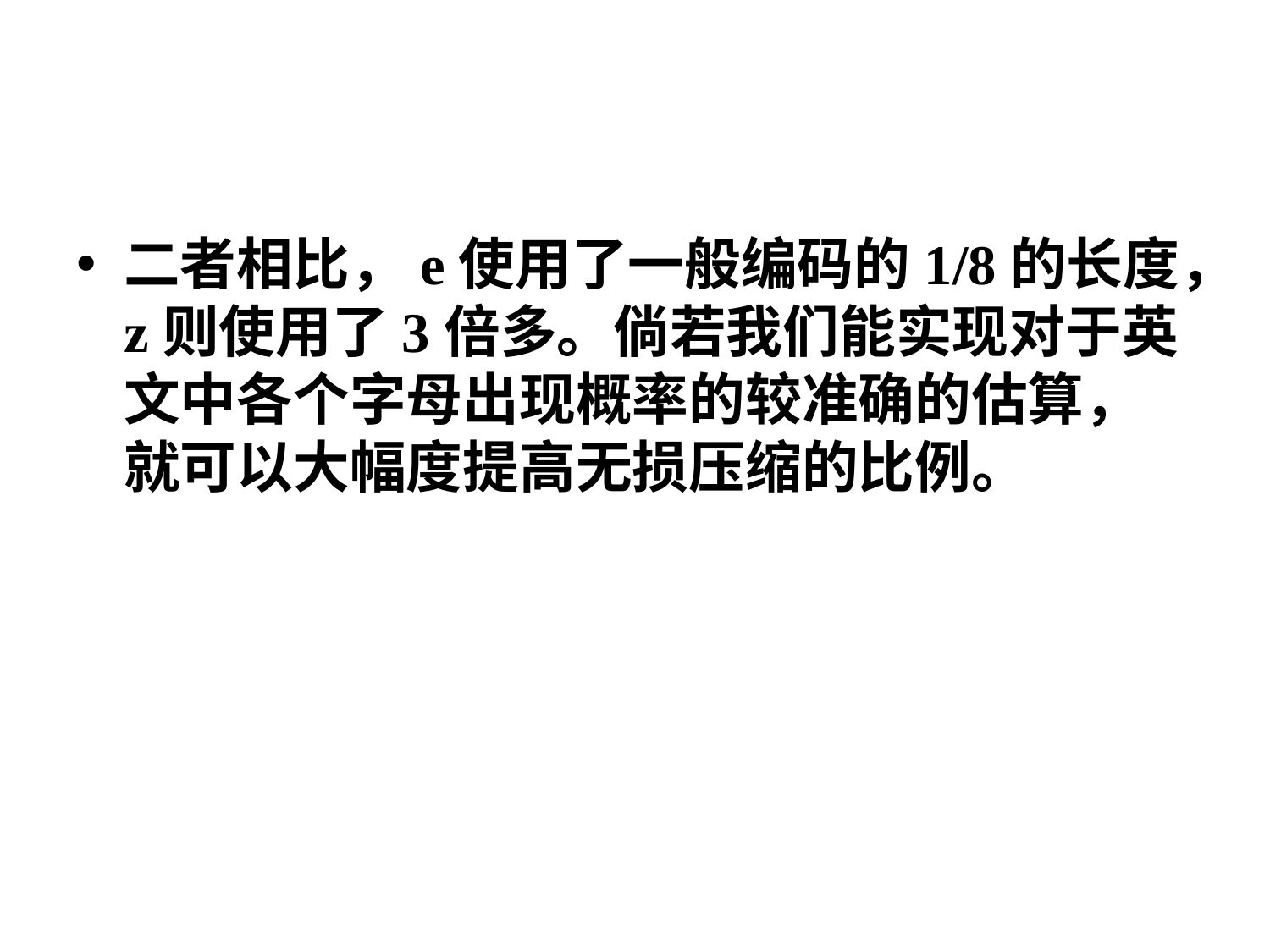

#
二者相比，e使用了一般编码的1/8的长度，z则使用了3倍多。倘若我们能实现对于英文中各个字母出现概率的较准确的估算，就可以大幅度提高无损压缩的比例。